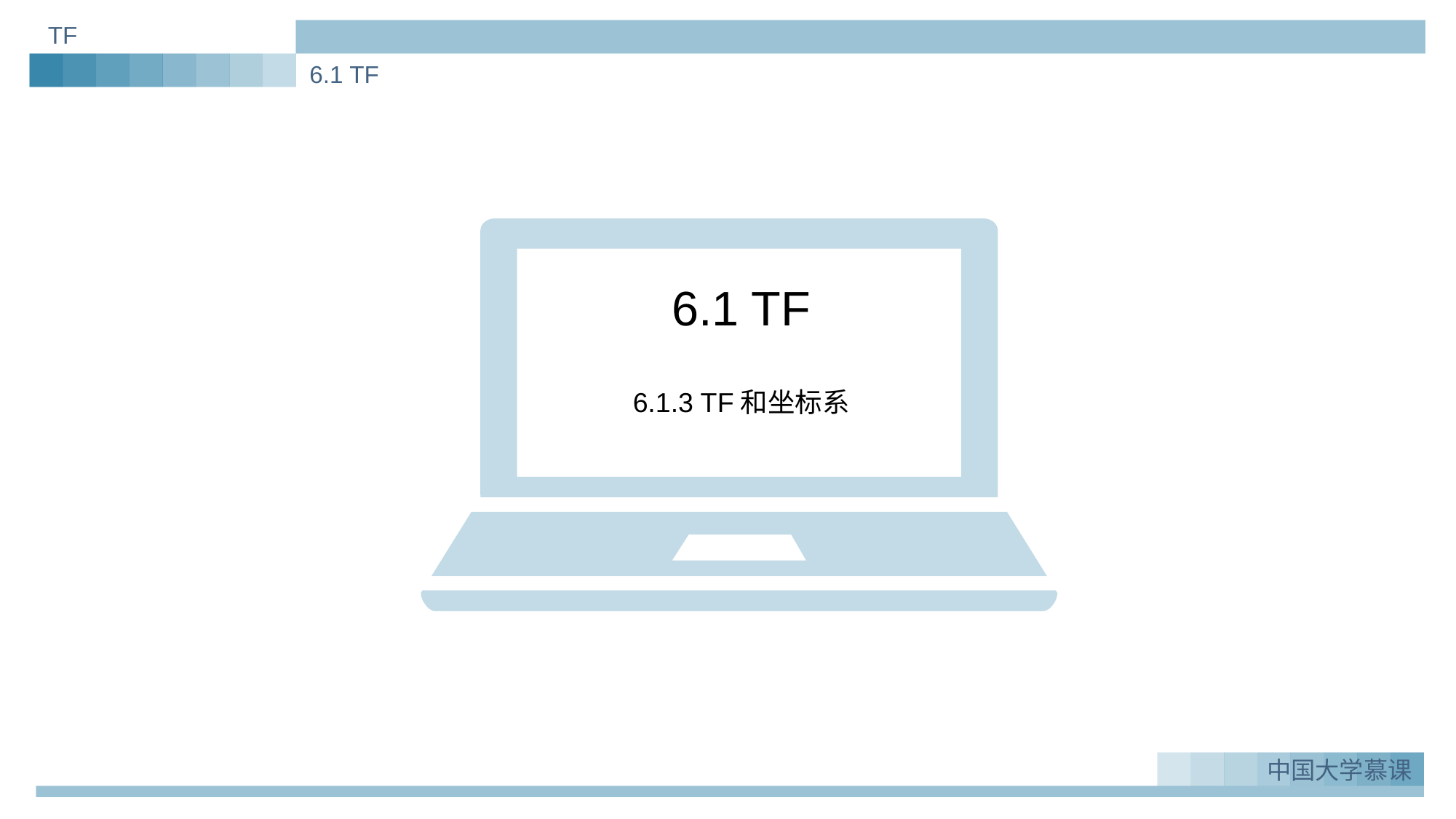

TF
6.1 TF

6.1 TF
6.1.3 TF和坐标系
中国大学慕课